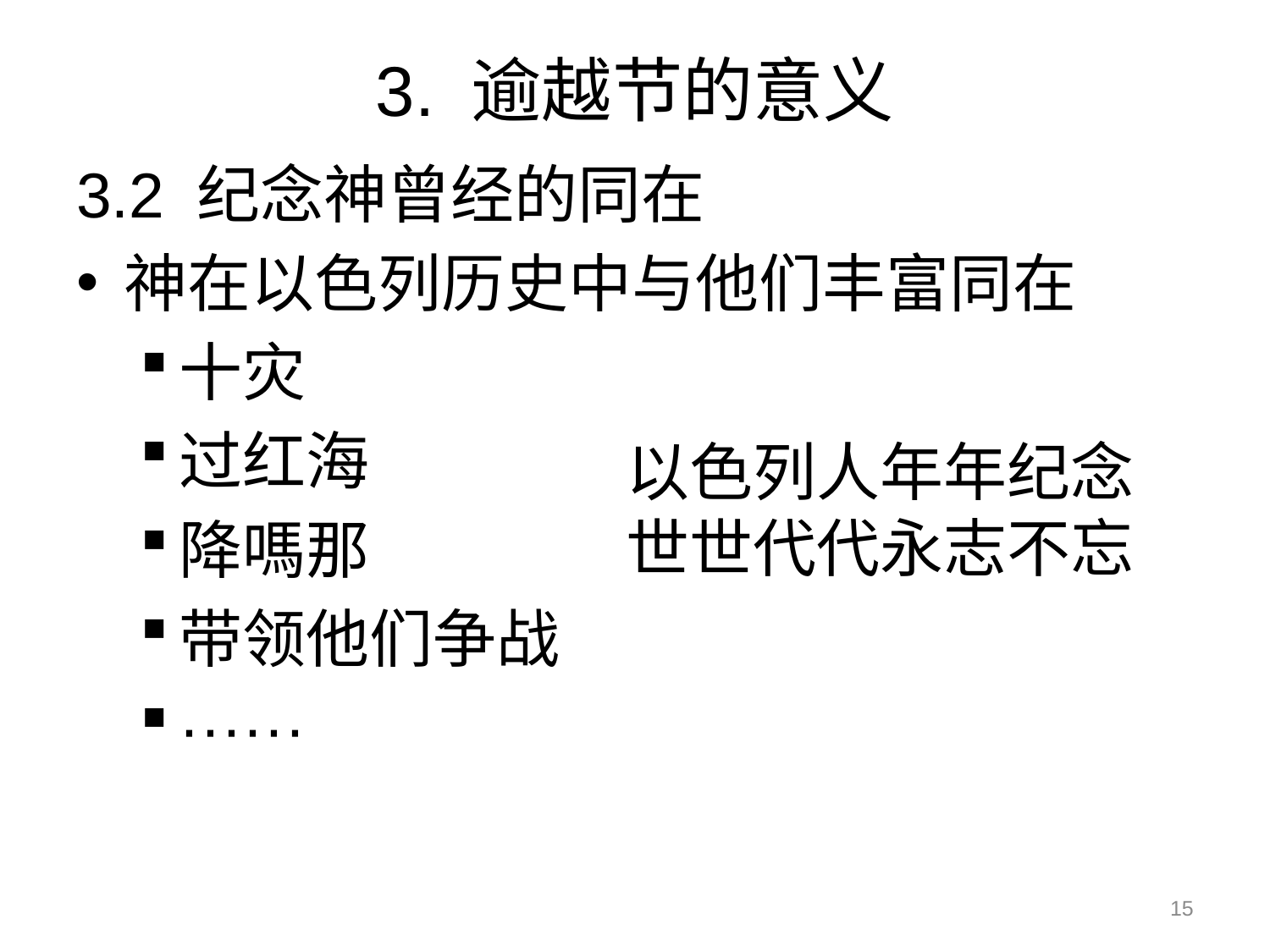

# 3. 逾越节的意义
3.2 纪念神曾经的同在
神在以色列历史中与他们丰富同在
十灾
过红海
降嗎那
带领他们争战
······

以色列人年年纪念
世世代代永志不忘
15